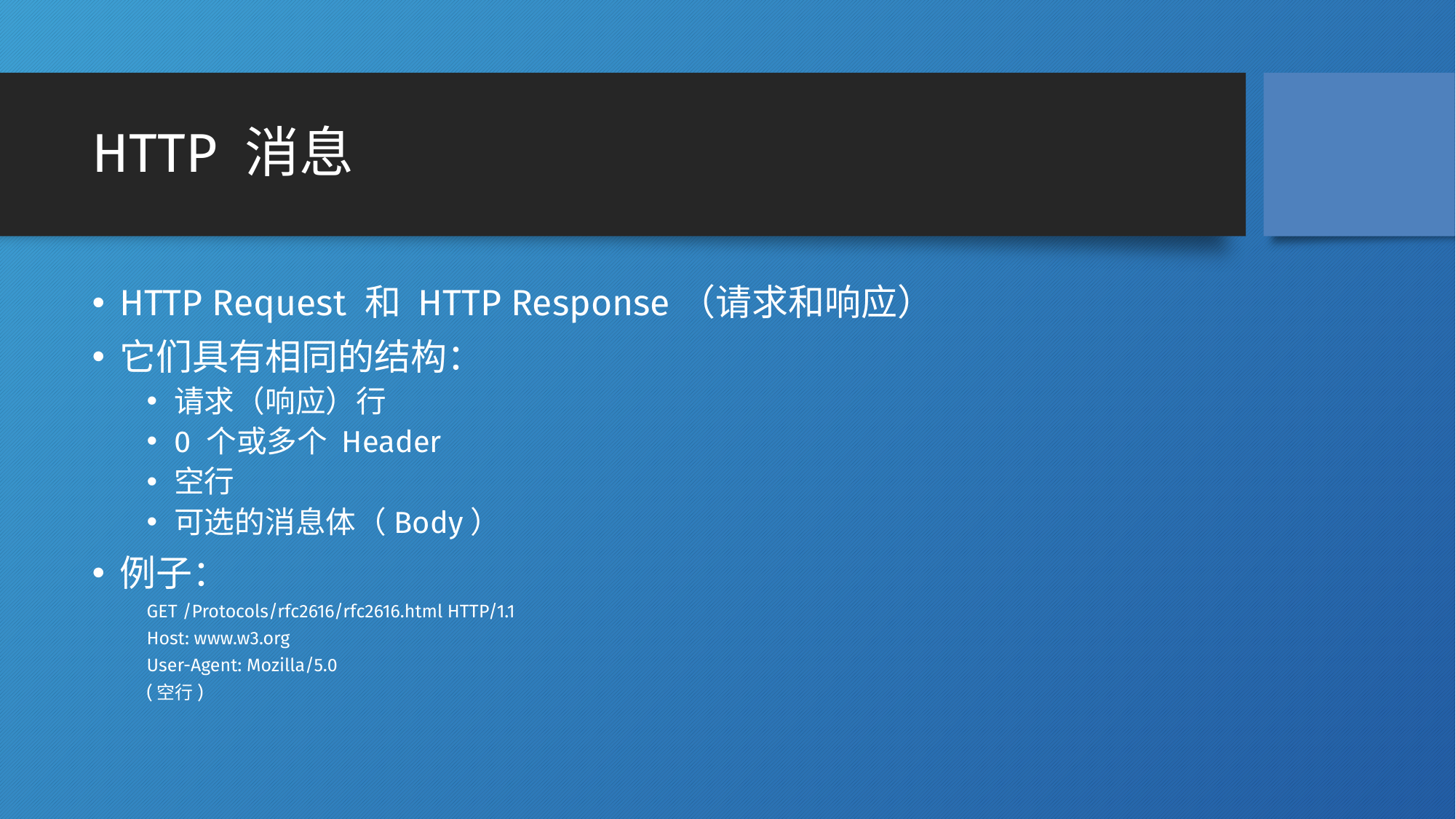

# HTTP 消息
HTTP Request 和 HTTP Response（请求和响应）
它们具有相同的结构：
请求（响应）行
0 个或多个 Header
空行
可选的消息体（Body）
例子：
GET /Protocols/rfc2616/rfc2616.html HTTP/1.1
Host: www.w3.org
User-Agent: Mozilla/5.0
(空行)